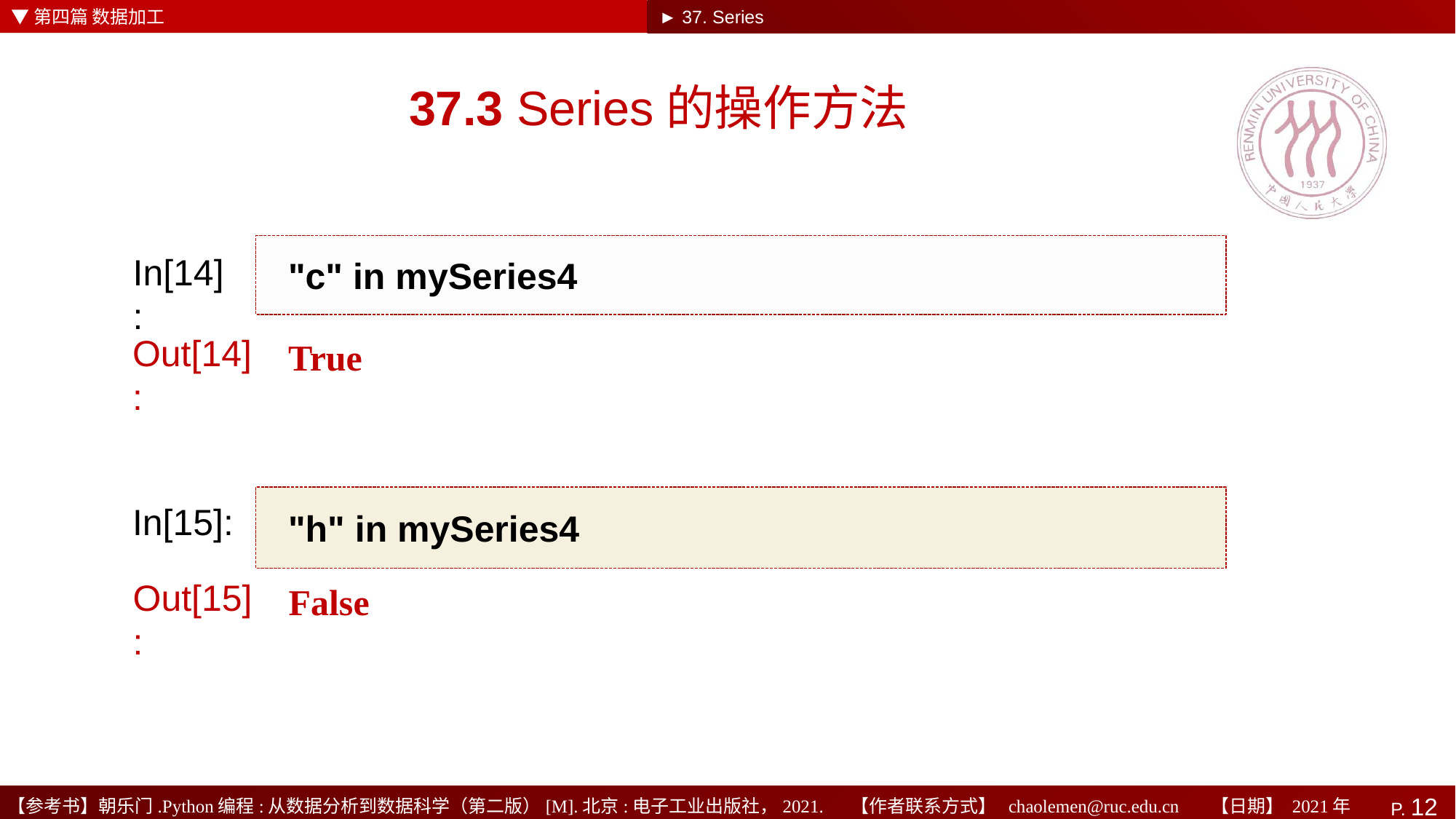

▼第四篇 数据加工
► 37. Series
# 37.3 Series的操作方法
"c" in mySeries4
In[14]:

Out[14]:
True
"h" in mySeries4
In[15]:
False
Out[15]: